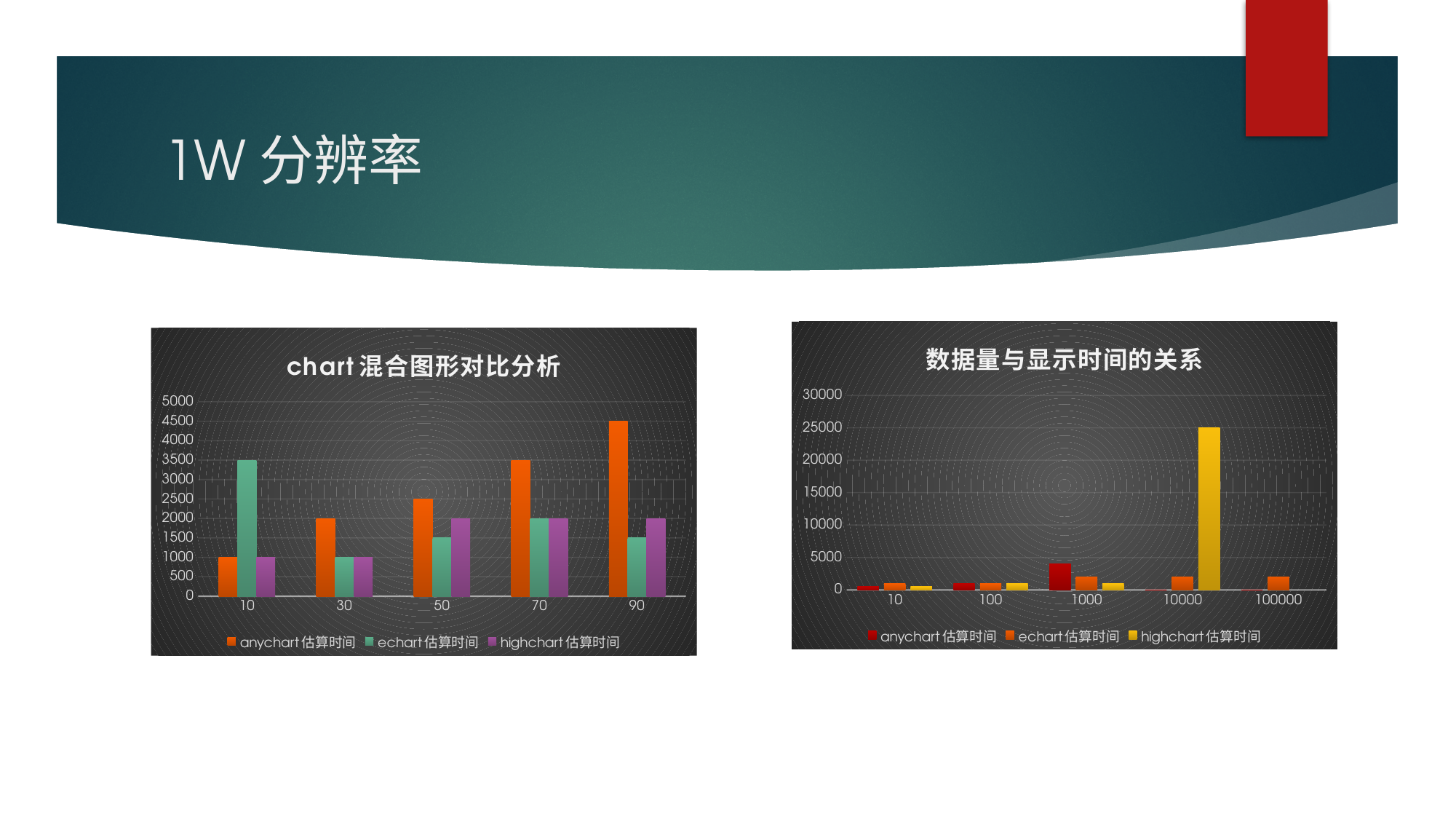

# 1W分辨率

### Chart: 数据量与显示时间的关系

| Category | anychart估算时间 | echart估算时间 | highchart估算时间 |
|---|---|---|---|
| 10 | 500.0 | 1000.0 | 500.0 |
| 100 | 1000.0 | 1000.0 | 1000.0 |
| 1000 | 4000.0 | 2000.0 | 1000.0 |
| 10000 | 0.0 | 2000.0 | 25000.0 |
| 100000 | 0.0 | 2000.0 | None |

### Chart: chart混合图形对比分析

| Category | anychart估算时间 | echart估算时间 | highchart估算时间 |
|---|---|---|---|
| 10 | 1000.0 | 3500.0 | 1000.0 |
| 30 | 2000.0 | 1000.0 | 1000.0 |
| 50 | 2500.0 | 1500.0 | 2000.0 |
| 70 | 3500.0 | 2000.0 | 2000.0 |
| 90 | 4500.0 | 1500.0 | 2000.0 |